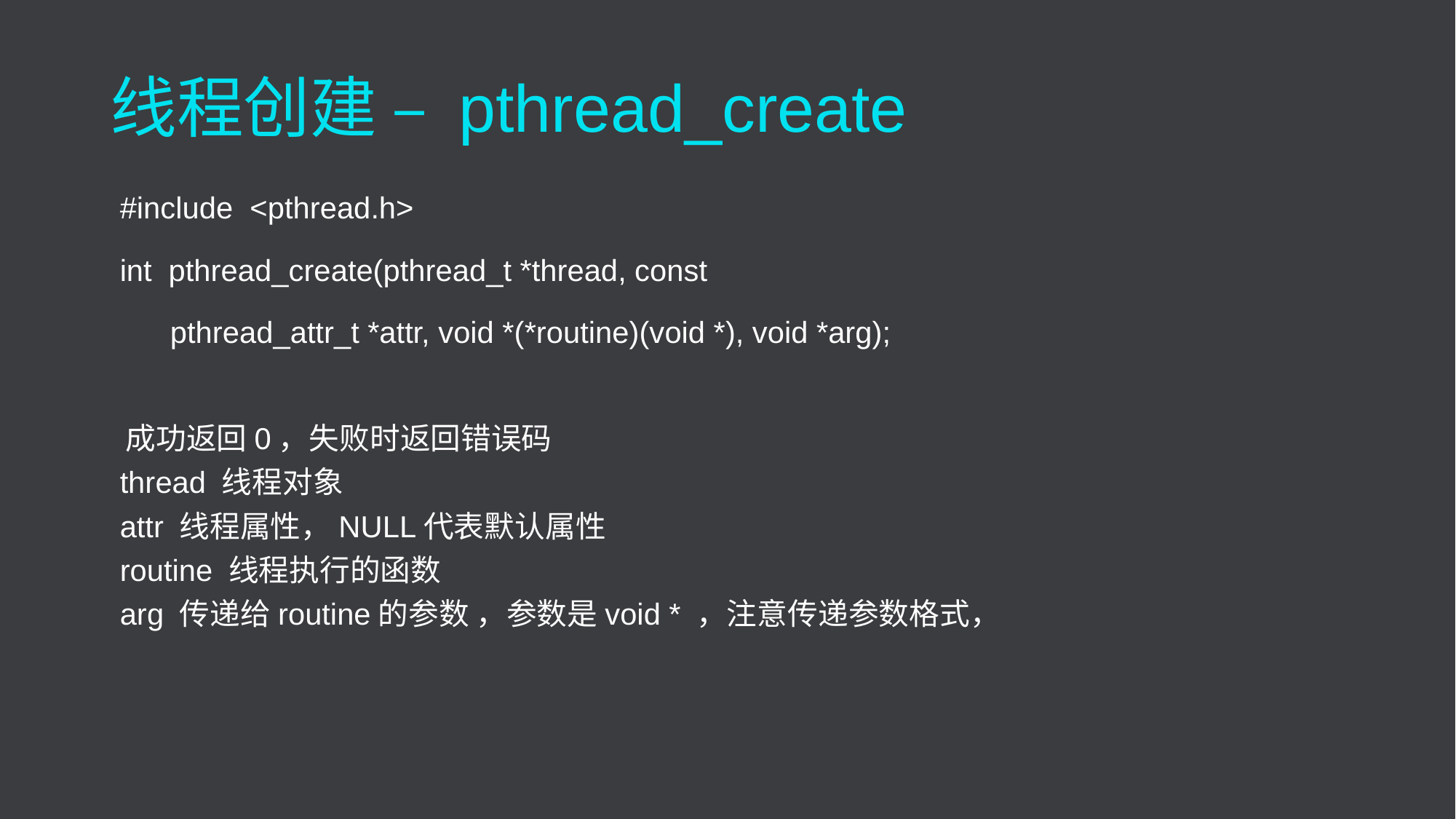

线程创建 – pthread_create
 #include  <pthread.h>
 int  pthread_create(pthread_t *thread, const
       pthread_attr_t *attr, void *(*routine)(void *), void *arg);

 成功返回0，失败时返回错误码
 thread 线程对象
 attr 线程属性，NULL代表默认属性
 routine 线程执行的函数
 arg 传递给routine的参数 ，参数是void * ，注意传递参数格式，